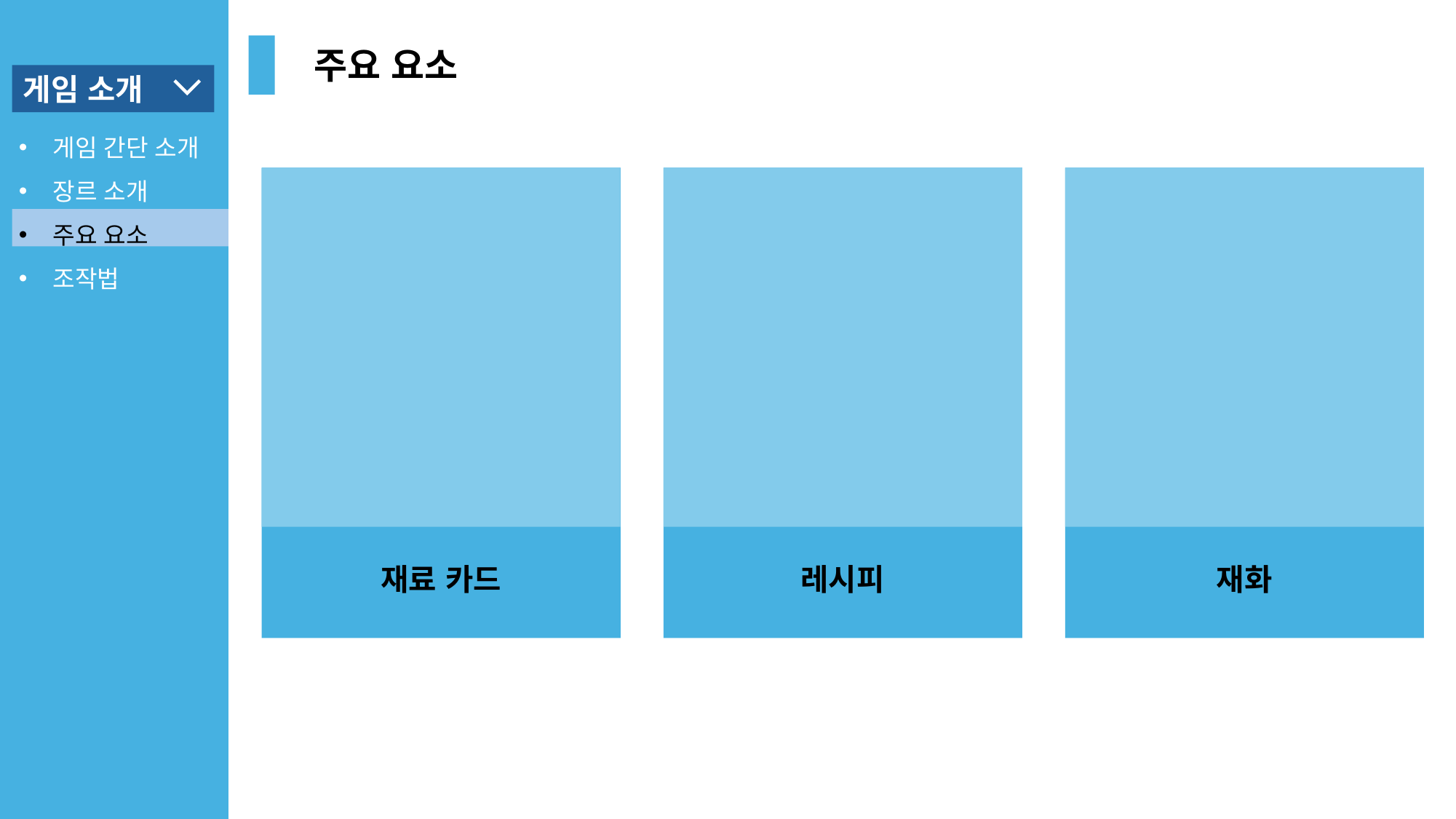

주요 요소
게임 소개

게임 간단 소개
장르 소개
주요 요소
조작법

재료 카드

레시피

재화